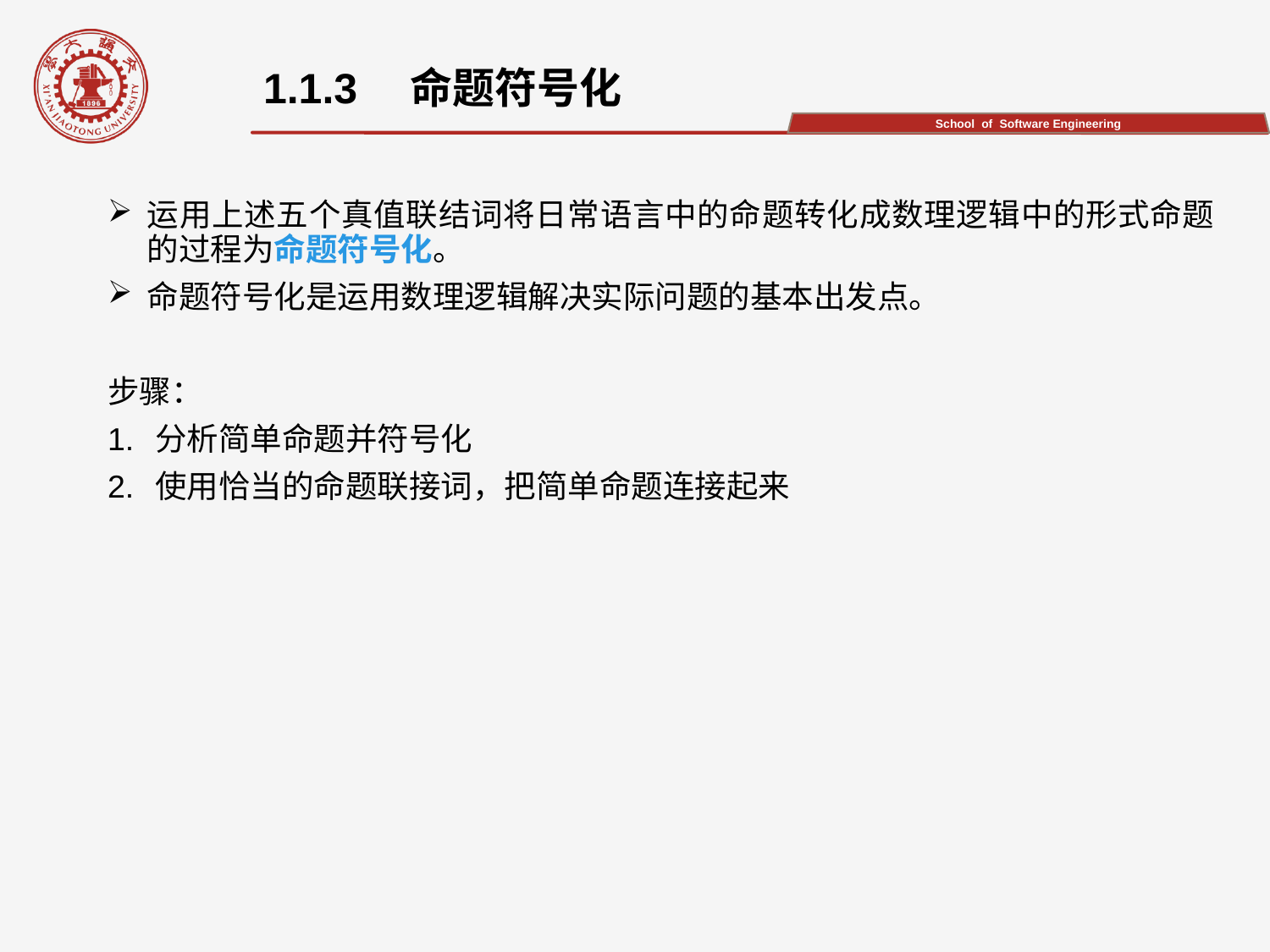

1.1.3　命题符号化
运用上述五个真值联结词将日常语言中的命题转化成数理逻辑中的形式命题的过程为命题符号化。
命题符号化是运用数理逻辑解决实际问题的基本出发点。

步骤：
分析简单命题并符号化
使用恰当的命题联接词，把简单命题连接起来